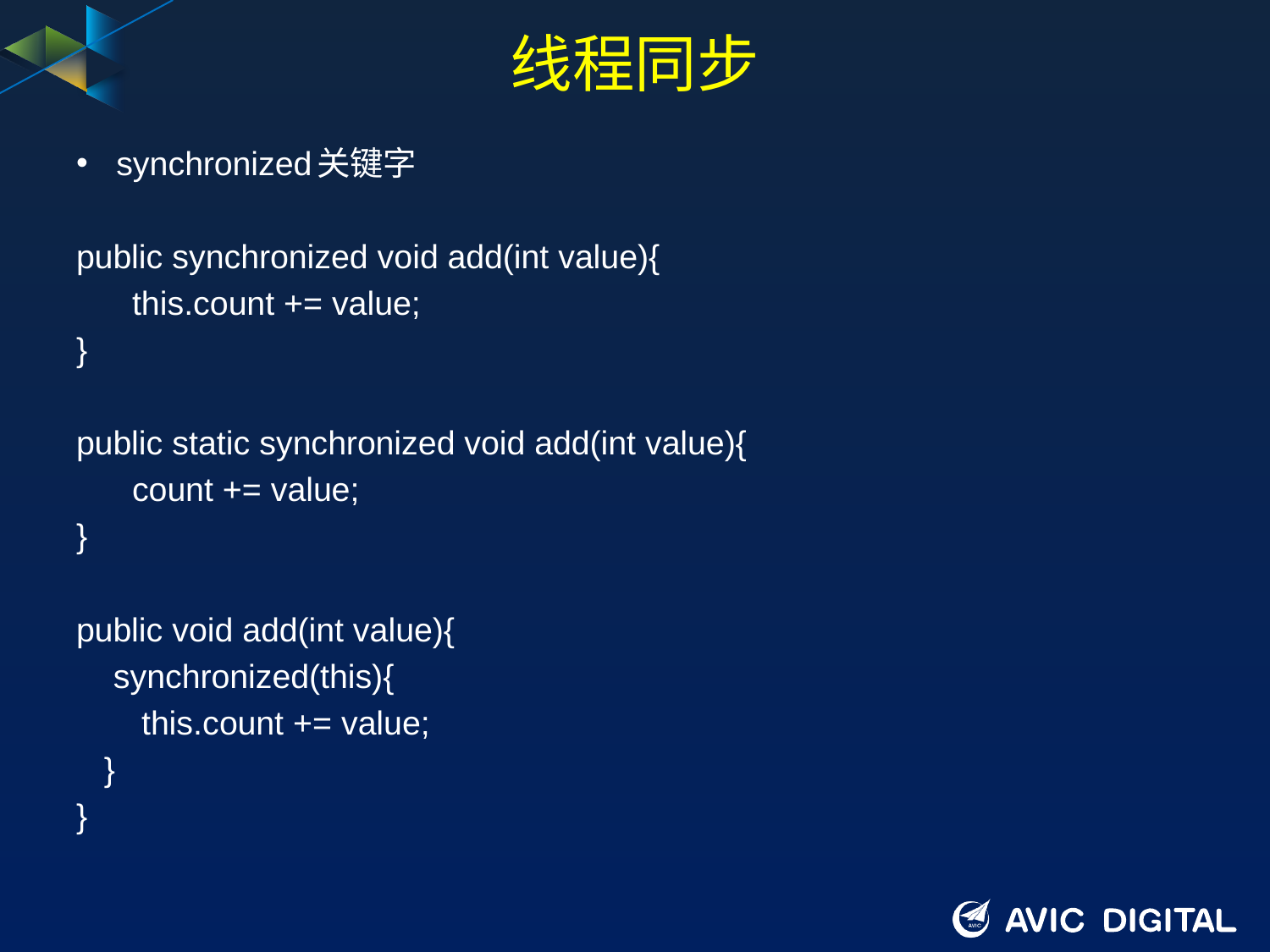

# 线程同步
synchronized关键字

public synchronized void add(int value){
      this.count += value;
}

public static synchronized void add(int value){
      count += value;
}

public void add(int value){
    synchronized(this){
       this.count += value;
   }
}